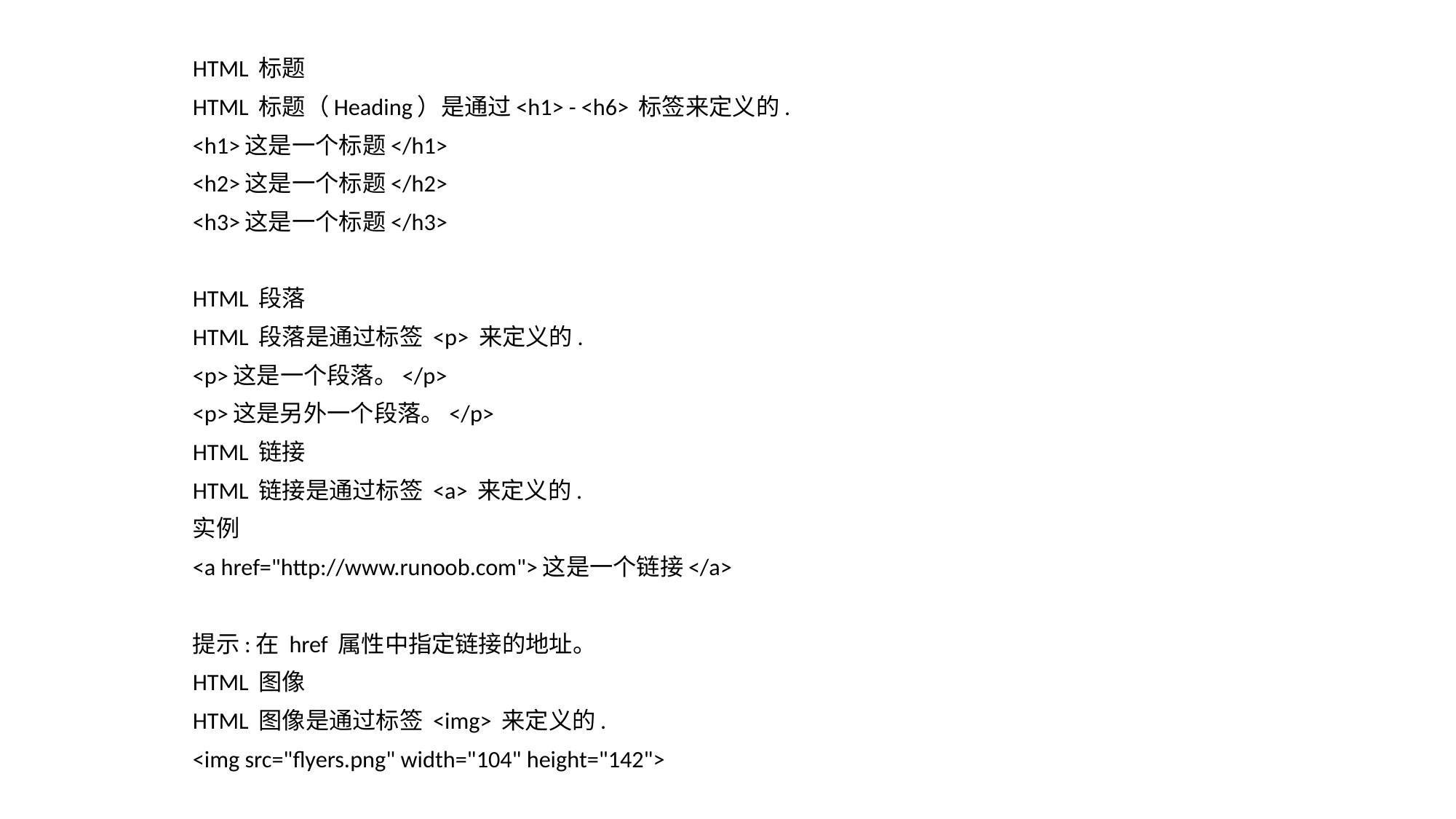

HTML 标题
HTML 标题（Heading）是通过<h1> - <h6> 标签来定义的.
<h1>这是一个标题</h1>
<h2>这是一个标题</h2>
<h3>这是一个标题</h3>

HTML 段落
HTML 段落是通过标签 <p> 来定义的.
<p>这是一个段落。</p>
<p>这是另外一个段落。</p>
HTML 链接
HTML 链接是通过标签 <a> 来定义的.
实例
<a href="http://www.runoob.com">这是一个链接</a>

提示:在 href 属性中指定链接的地址。
HTML 图像
HTML 图像是通过标签 <img> 来定义的.
<img src="flyers.png" width="104" height="142">